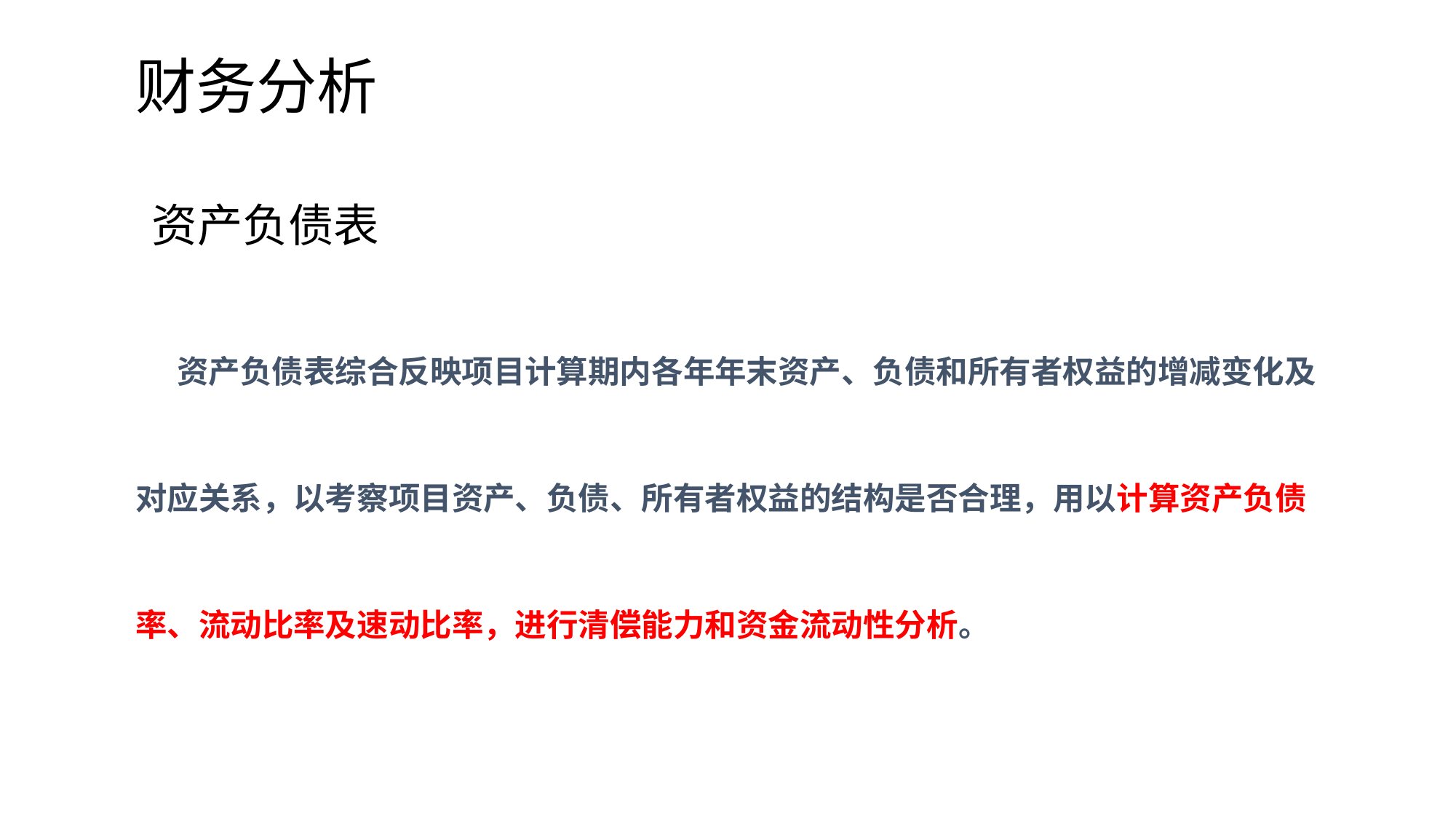

财务分析
资产负债表
    资产负债表综合反映项目计算期内各年年末资产、负债和所有者权益的增减变化及对应关系，以考察项目资产、负债、所有者权益的结构是否合理，用以计算资产负债率、流动比率及速动比率，进行清偿能力和资金流动性分析。
44